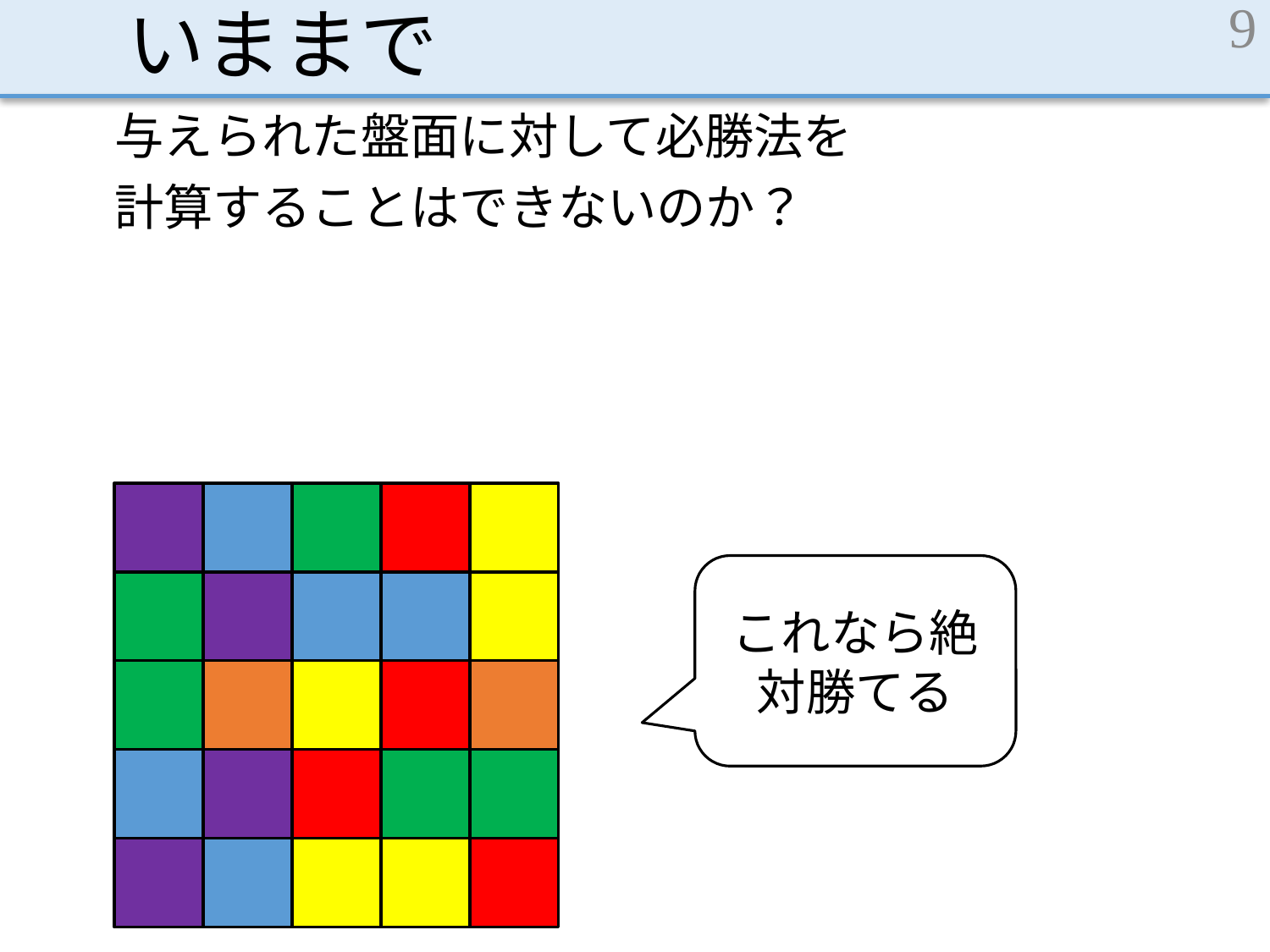

# いままで
9
与えられた盤面に対して必勝法を
計算することはできないのか？

これなら絶対勝てる